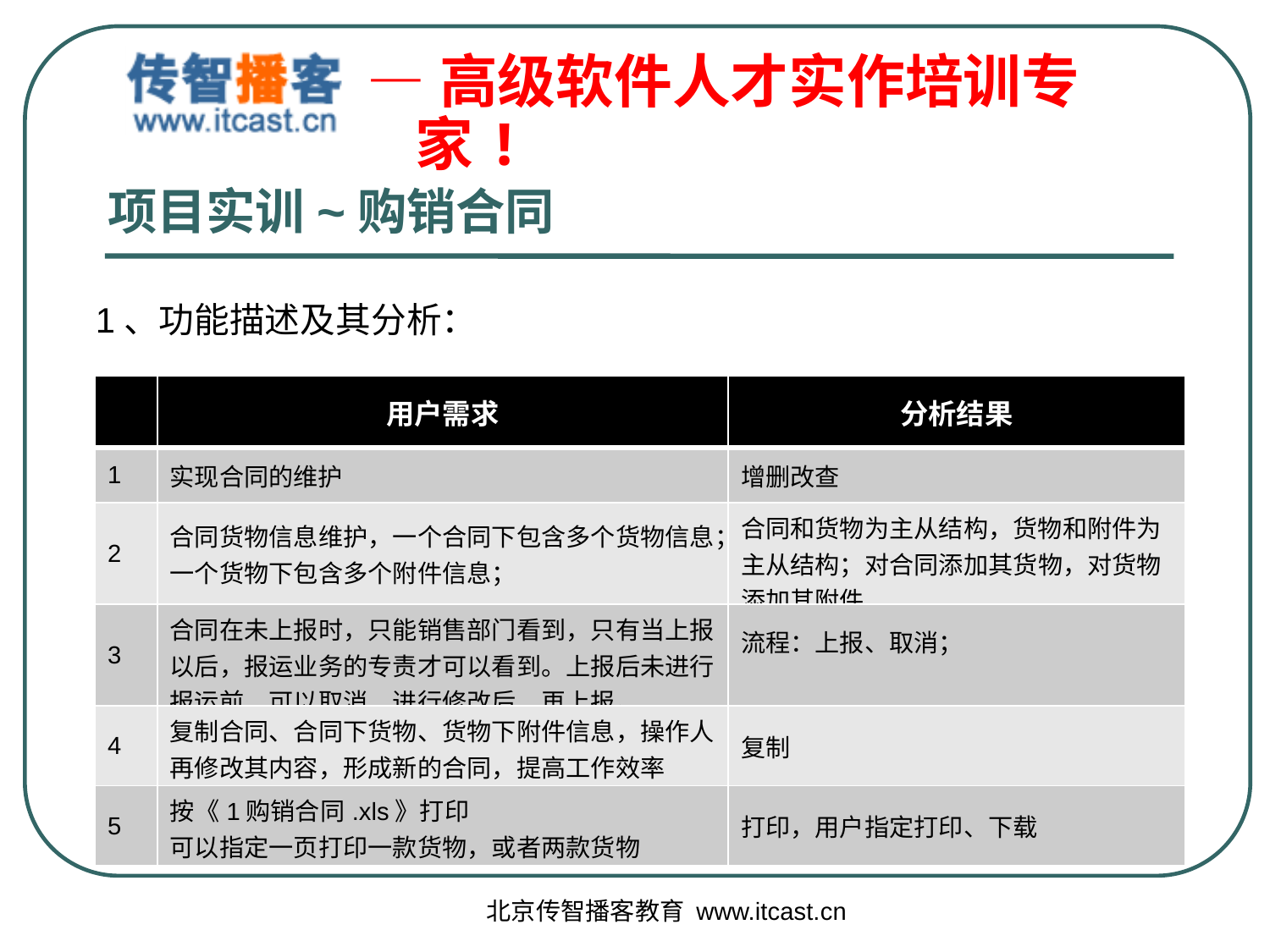

# 项目实训~购销合同
1、功能描述及其分析：
|  | 用户需求 | 分析结果 |
| --- | --- | --- |
| 1 | 实现合同的维护 | 增删改查 |
| 2 | 合同货物信息维护，一个合同下包含多个货物信息；一个货物下包含多个附件信息； | 合同和货物为主从结构，货物和附件为主从结构；对合同添加其货物，对货物添加其附件 |
| 3 | 合同在未上报时，只能销售部门看到，只有当上报以后，报运业务的专责才可以看到。上报后未进行报运前，可以取消，进行修改后，再上报。 | 流程：上报、取消； |
| 4 | 复制合同、合同下货物、货物下附件信息，操作人再修改其内容，形成新的合同，提高工作效率 | 复制 |
| 5 | 按《1购销合同.xls》打印 可以指定一页打印一款货物，或者两款货物 | 打印，用户指定打印、下载 |
北京传智播客教育 www.itcast.cn